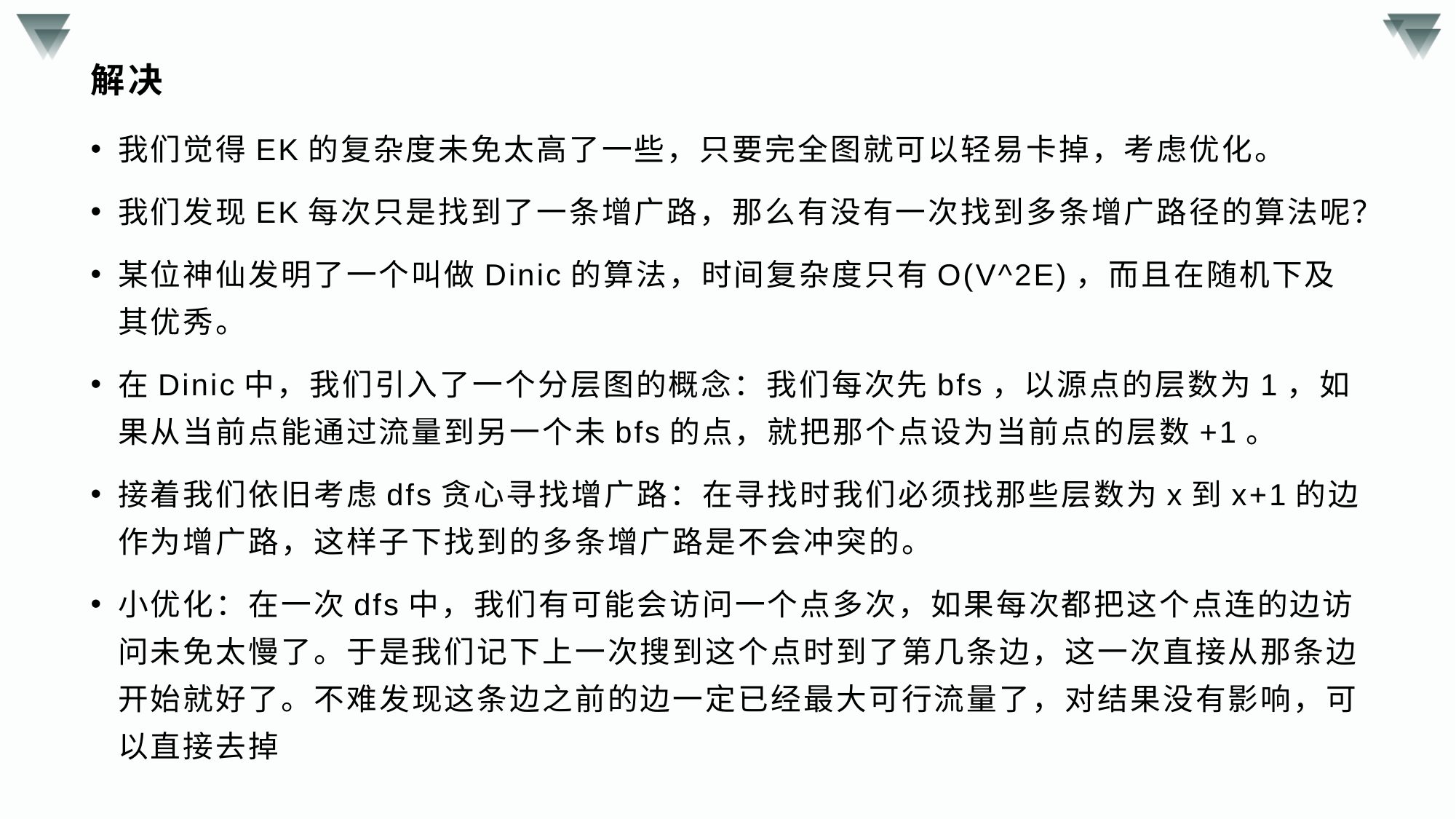

# 解决
我们觉得EK的复杂度未免太高了一些，只要完全图就可以轻易卡掉，考虑优化。
我们发现EK每次只是找到了一条增广路，那么有没有一次找到多条增广路径的算法呢？
某位神仙发明了一个叫做Dinic的算法，时间复杂度只有O(V^2E)，而且在随机下及其优秀。
在Dinic中，我们引入了一个分层图的概念：我们每次先bfs，以源点的层数为1，如果从当前点能通过流量到另一个未bfs的点，就把那个点设为当前点的层数+1。
接着我们依旧考虑dfs贪心寻找增广路：在寻找时我们必须找那些层数为x到x+1的边作为增广路，这样子下找到的多条增广路是不会冲突的。
小优化：在一次dfs中，我们有可能会访问一个点多次，如果每次都把这个点连的边访问未免太慢了。于是我们记下上一次搜到这个点时到了第几条边，这一次直接从那条边开始就好了。不难发现这条边之前的边一定已经最大可行流量了，对结果没有影响，可以直接去掉